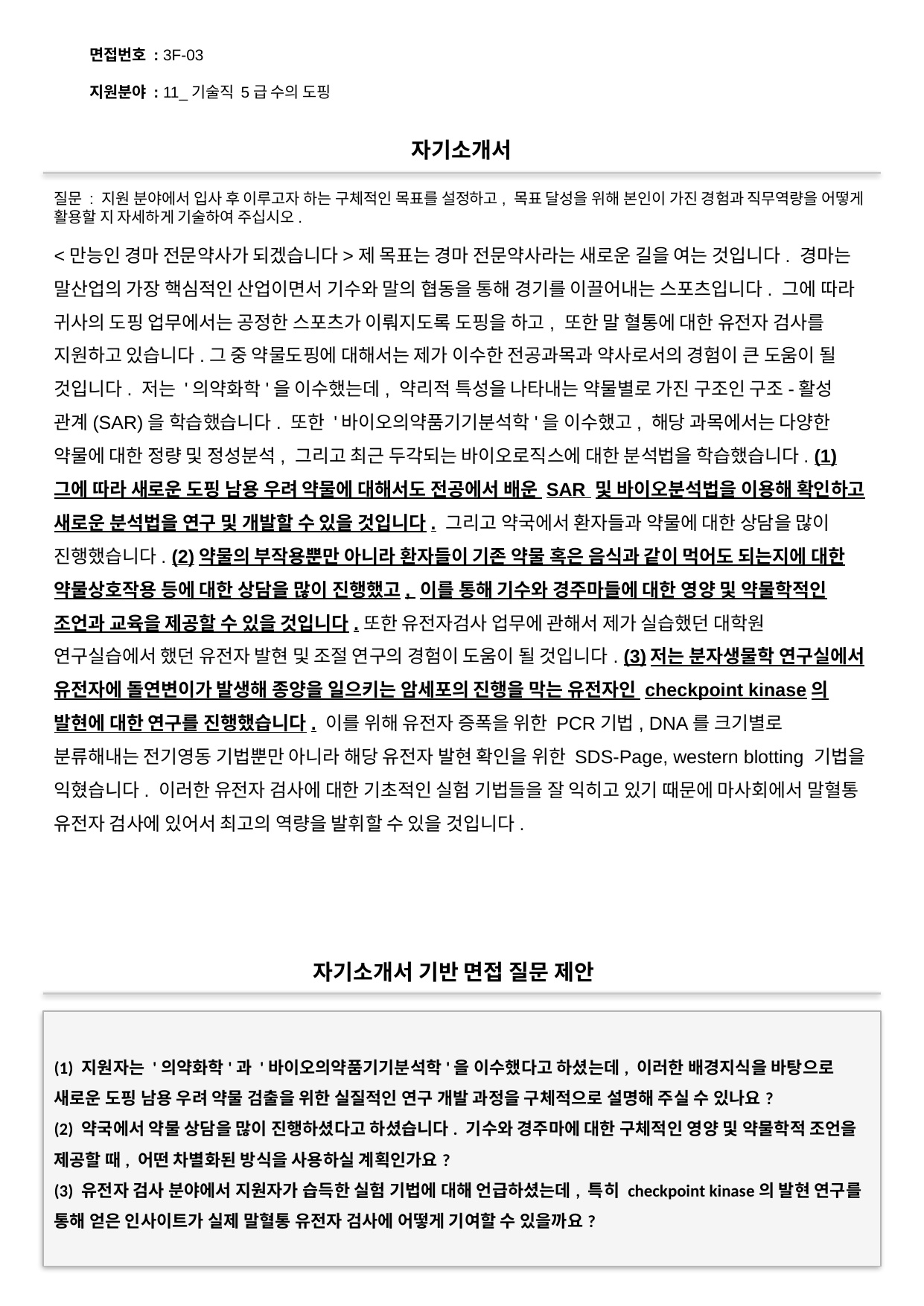

면접번호 : 3F-03

지원분야 : 11_기술직 5급 수의 도핑
#

자기소개서

질문 : 지원 분야에서 입사 후 이루고자 하는 구체적인 목표를 설정하고, 목표 달성을 위해 본인이 가진 경험과 직무역량을 어떻게 활용할 지 자세하게 기술하여 주십시오.

<만능인 경마 전문약사가 되겠습니다>제 목표는 경마 전문약사라는 새로운 길을 여는 것입니다. 경마는 말산업의 가장 핵심적인 산업이면서 기수와 말의 협동을 통해 경기를 이끌어내는 스포츠입니다. 그에 따라 귀사의 도핑 업무에서는 공정한 스포츠가 이뤄지도록 도핑을 하고, 또한 말 혈통에 대한 유전자 검사를 지원하고 있습니다.그 중 약물도핑에 대해서는 제가 이수한 전공과목과 약사로서의 경험이 큰 도움이 될 것입니다. 저는 '의약화학'을 이수했는데, 약리적 특성을 나타내는 약물별로 가진 구조인 구조-활성 관계(SAR)을 학습했습니다. 또한 '바이오의약품기기분석학'을 이수했고, 해당 과목에서는 다양한 약물에 대한 정량 및 정성분석, 그리고 최근 두각되는 바이오로직스에 대한 분석법을 학습했습니다. (1)그에 따라 새로운 도핑 남용 우려 약물에 대해서도 전공에서 배운 SAR 및 바이오분석법을 이용해 확인하고 새로운 분석법을 연구 및 개발할 수 있을 것입니다. 그리고 약국에서 환자들과 약물에 대한 상담을 많이 진행했습니다. (2)약물의 부작용뿐만 아니라 환자들이 기존 약물 혹은 음식과 같이 먹어도 되는지에 대한 약물상호작용 등에 대한 상담을 많이 진행했고, 이를 통해 기수와 경주마들에 대한 영양 및 약물학적인 조언과 교육을 제공할 수 있을 것입니다.또한 유전자검사 업무에 관해서 제가 실습했던 대학원 연구실습에서 했던 유전자 발현 및 조절 연구의 경험이 도움이 될 것입니다. (3)저는 분자생물학 연구실에서 유전자에 돌연변이가 발생해 종양을 일으키는 암세포의 진행을 막는 유전자인 checkpoint kinase의 발현에 대한 연구를 진행했습니다. 이를 위해 유전자 증폭을 위한 PCR기법, DNA를 크기별로 분류해내는 전기영동 기법뿐만 아니라 해당 유전자 발현 확인을 위한 SDS-Page, western blotting 기법을 익혔습니다. 이러한 유전자 검사에 대한 기초적인 실험 기법들을 잘 익히고 있기 때문에 마사회에서 말혈통 유전자 검사에 있어서 최고의 역량을 발휘할 수 있을 것입니다.

자기소개서 기반 면접 질문 제안

(1) 지원자는 '의약화학'과 '바이오의약품기기분석학'을 이수했다고 하셨는데, 이러한 배경지식을 바탕으로 새로운 도핑 남용 우려 약물 검출을 위한 실질적인 연구 개발 과정을 구체적으로 설명해 주실 수 있나요?
(2) 약국에서 약물 상담을 많이 진행하셨다고 하셨습니다. 기수와 경주마에 대한 구체적인 영양 및 약물학적 조언을 제공할 때, 어떤 차별화된 방식을 사용하실 계획인가요?
(3) 유전자 검사 분야에서 지원자가 습득한 실험 기법에 대해 언급하셨는데, 특히 checkpoint kinase의 발현 연구를 통해 얻은 인사이트가 실제 말혈통 유전자 검사에 어떻게 기여할 수 있을까요?